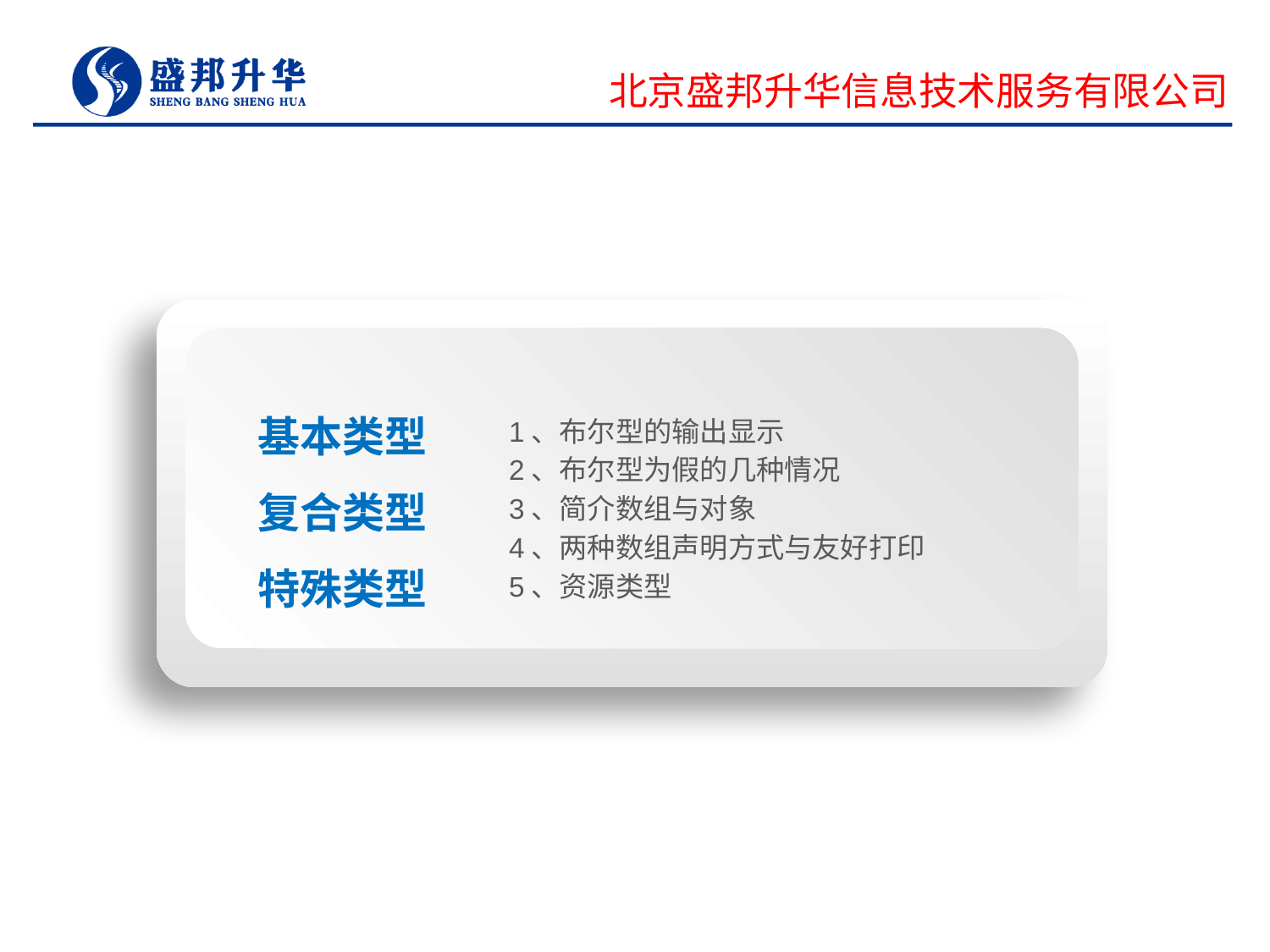

北京盛邦升华信息技术服务有限公司

基本类型复合类型特殊类型
1、布尔型的输出显示
2、布尔型为假的几种情况
3、简介数组与对象
4、两种数组声明方式与友好打印
5、资源类型